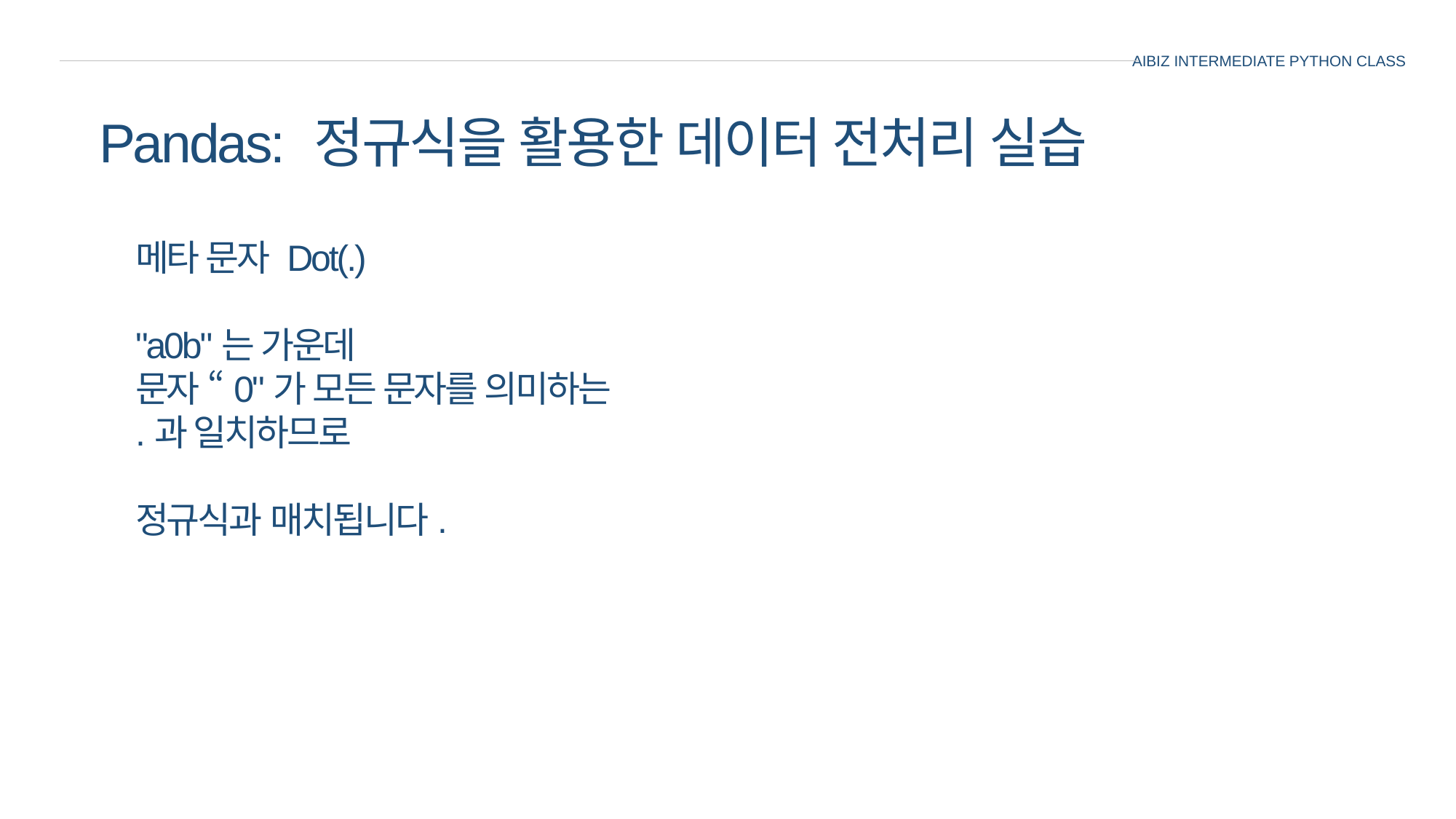

AIBIZ INTERMEDIATE PYTHON CLASS
Pandas: 정규식을 활용한 데이터 전처리 실습

메타 문자 Dot(.)

"a0b"는 가운데
문자 “0"가 모든 문자를 의미하는
.과 일치하므로

정규식과 매치됩니다.